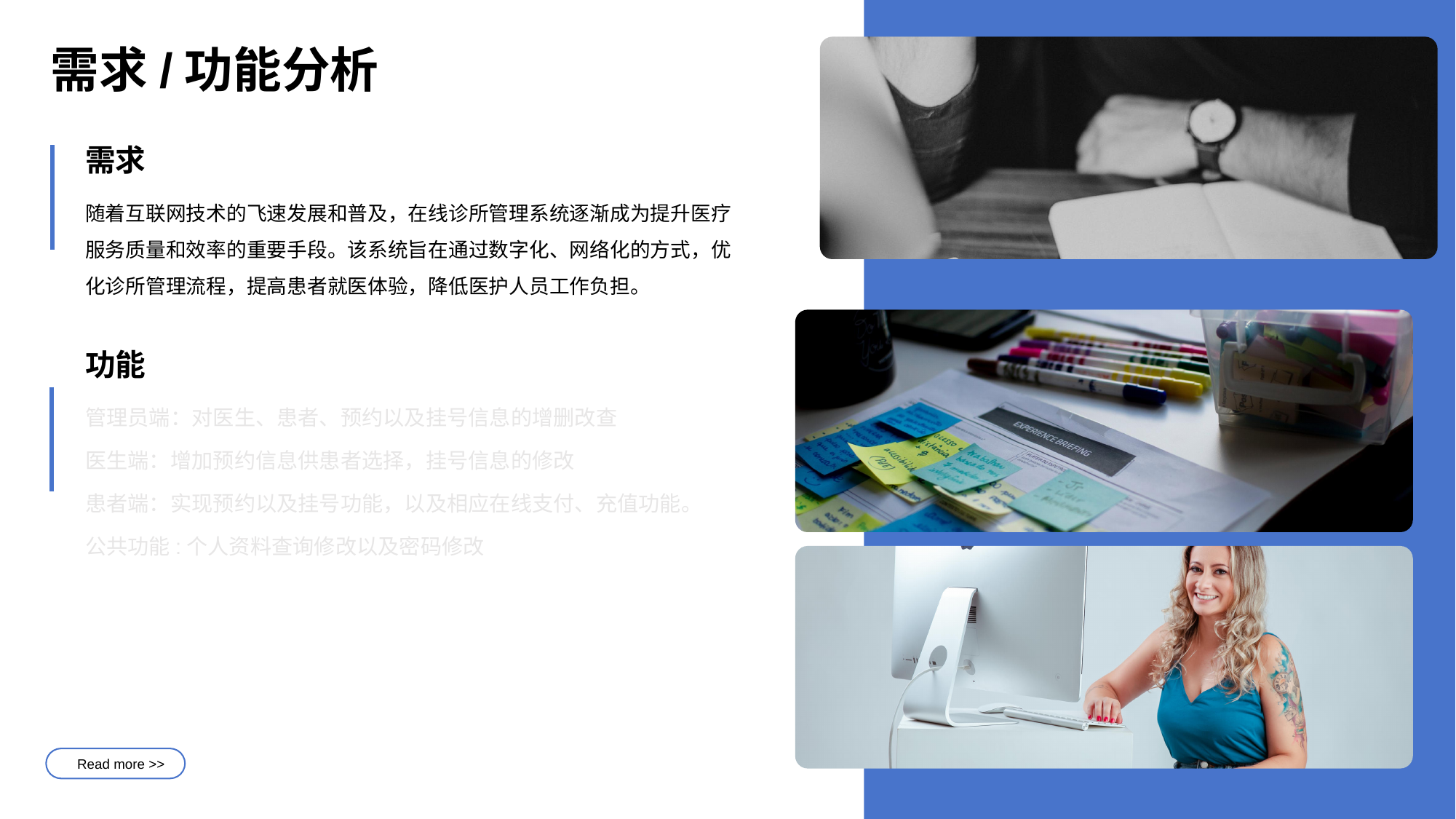

需求/功能分析

需求
随着互联网技术的飞速发展和普及，在线诊所管理系统逐渐成为提升医疗服务质量和效率的重要手段。该系统旨在通过数字化、网络化的方式，优化诊所管理流程，提高患者就医体验，降低医护人员工作负担。

功能
管理员端：对医生、患者、预约以及挂号信息的增删改查
医生端：增加预约信息供患者选择，挂号信息的修改
患者端：实现预约以及挂号功能，以及相应在线支付、充值功能。
公共功能:个人资料查询修改以及密码修改

Read more >>